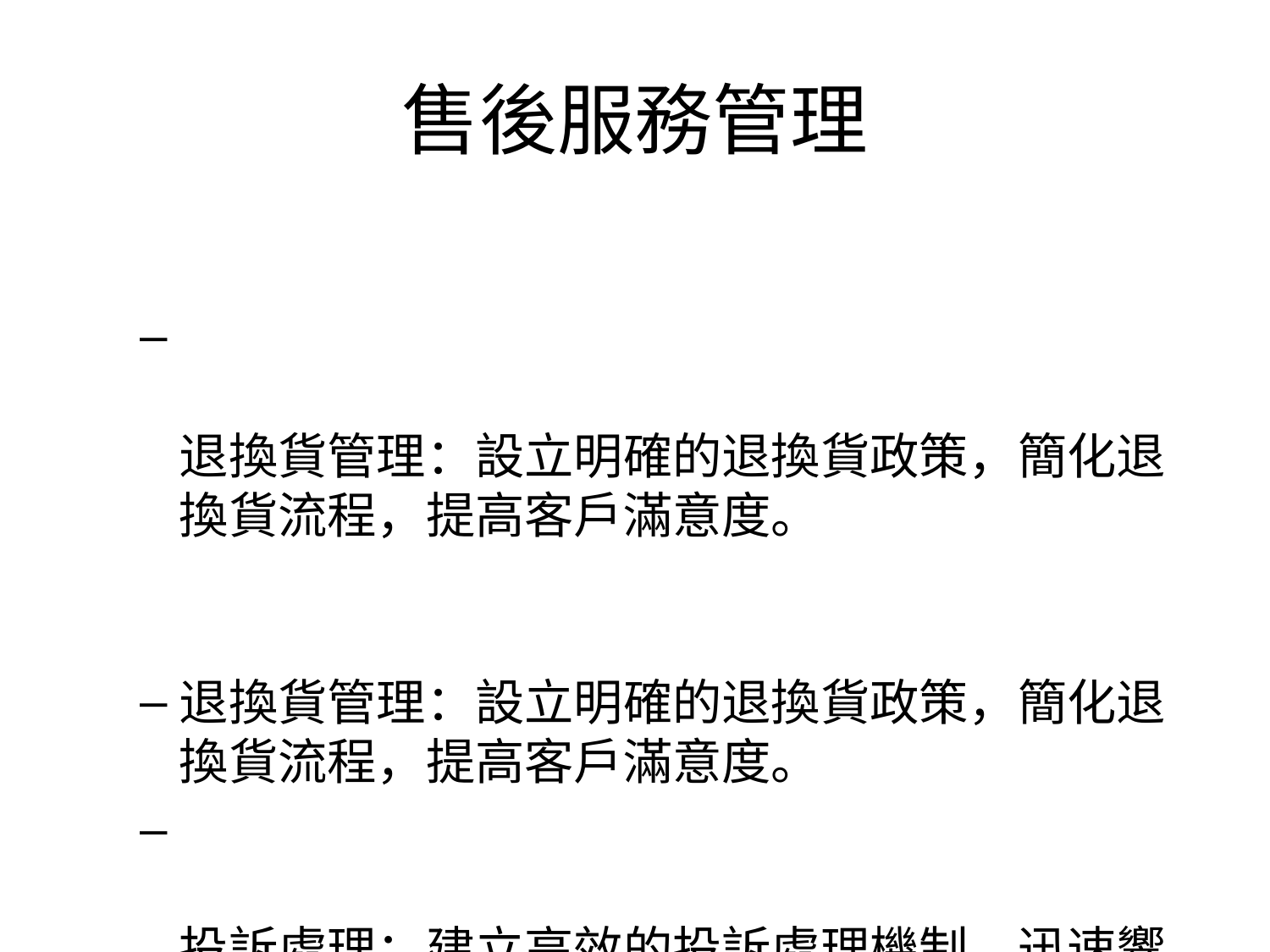

# 售後服務管理

退換貨管理：設立明確的退換貨政策，簡化退換貨流程，提高客戶滿意度。
退換貨管理：設立明確的退換貨政策，簡化退換貨流程，提高客戶滿意度。
投訴處理：建立高效的投訴處理機制，迅速響應並解決客戶的投訴，防止問題擴大。
投訴處理：建立高效的投訴處理機制，迅速響應並解決客戶的投訴，防止問題擴大。
滿意度調查：定期進行客戶滿意度調查，收集反饋意見，持續改進服務質量。
滿意度調查：定期進行客戶滿意度調查，收集反饋意見，持續改進服務質量。